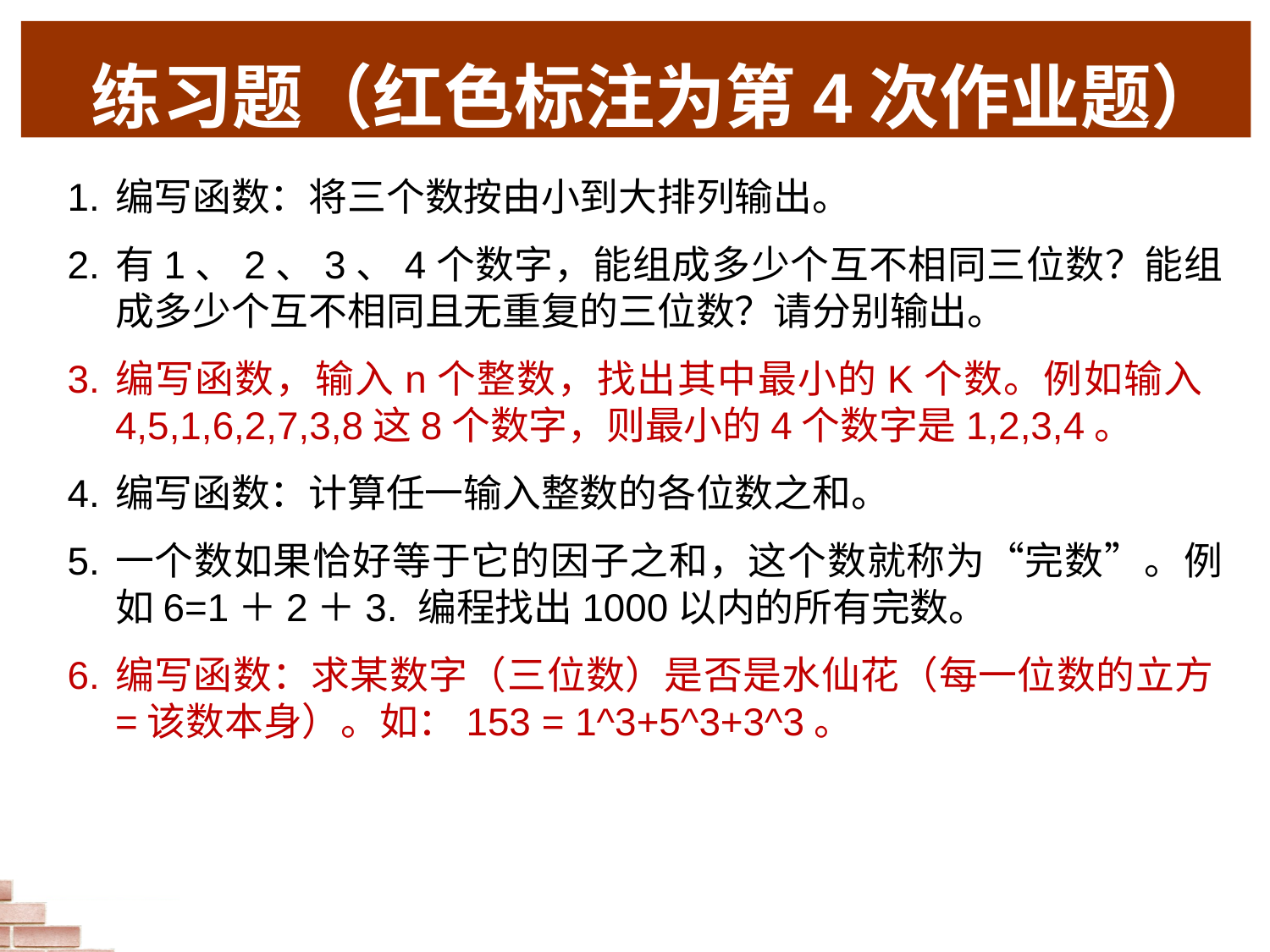

# 练习题（红色标注为第4次作业题）
编写函数：将三个数按由小到大排列输出。
有1、2、3、4个数字，能组成多少个互不相同三位数？能组成多少个互不相同且无重复的三位数？请分别输出。
编写函数，输入n个整数，找出其中最小的K个数。例如输入   4,5,1,6,2,7,3,8这8个数字，则最小的4个数字是1,2,3,4。
编写函数：计算任一输入整数的各位数之和。
一个数如果恰好等于它的因子之和，这个数就称为“完数”。例如6=1＋2＋3. 编程找出1000以内的所有完数。
编写函数：求某数字（三位数）是否是水仙花（每一位数的立方=该数本身）。如：153 = 1^3+5^3+3^3。